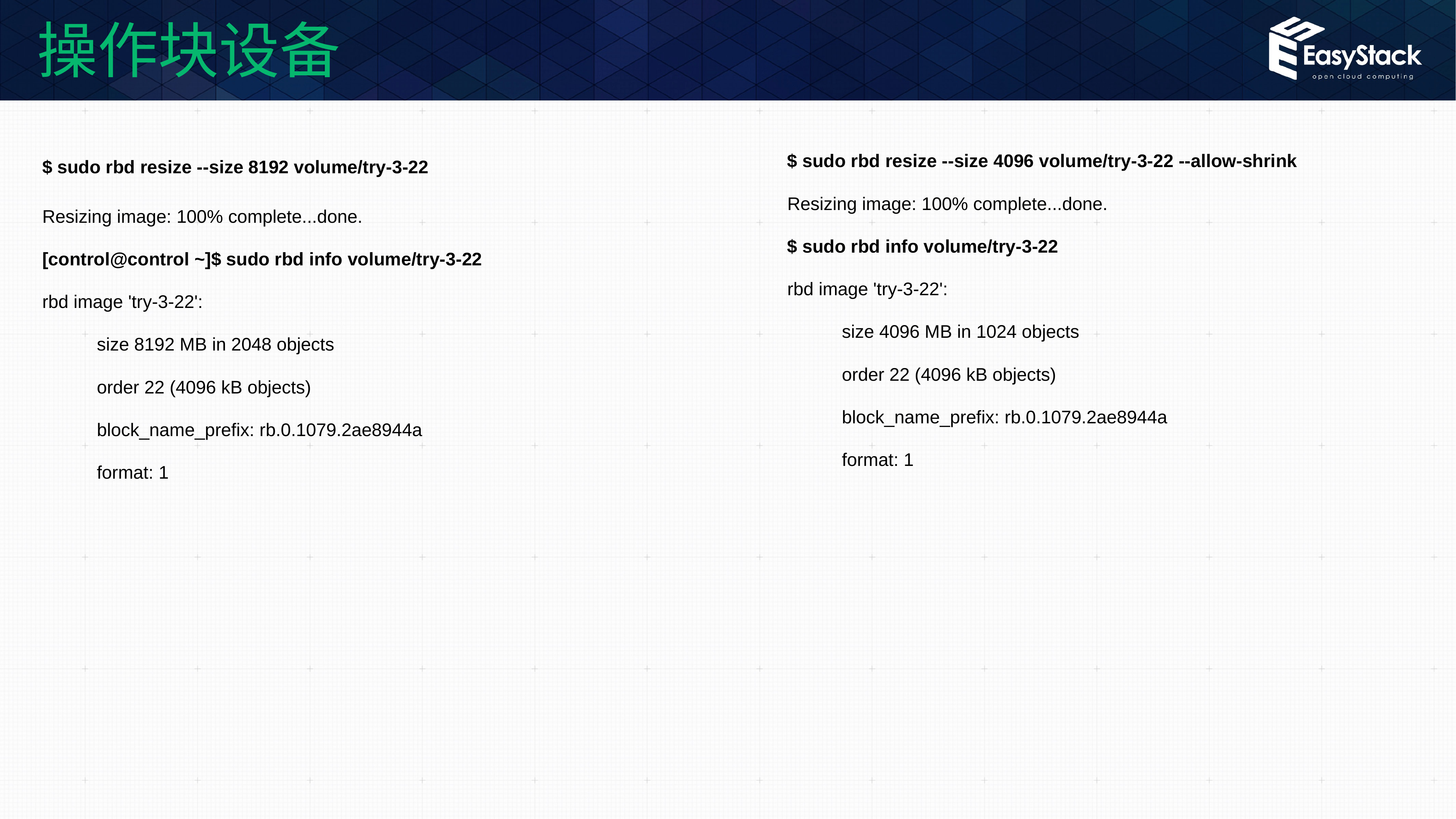

# 操作块设备
$ sudo rbd resize --size 8192 volume/try-3-22
Resizing image: 100% complete...done.
[control@control ~]$ sudo rbd info volume/try-3-22
rbd image 'try-3-22':
	size 8192 MB in 2048 objects
	order 22 (4096 kB objects)
	block_name_prefix: rb.0.1079.2ae8944a
	format: 1

$ sudo rbd resize --size 4096 volume/try-3-22 --allow-shrink
Resizing image: 100% complete...done.
$ sudo rbd info volume/try-3-22
rbd image 'try-3-22':
	size 4096 MB in 1024 objects
	order 22 (4096 kB objects)
	block_name_prefix: rb.0.1079.2ae8944a
	format: 1